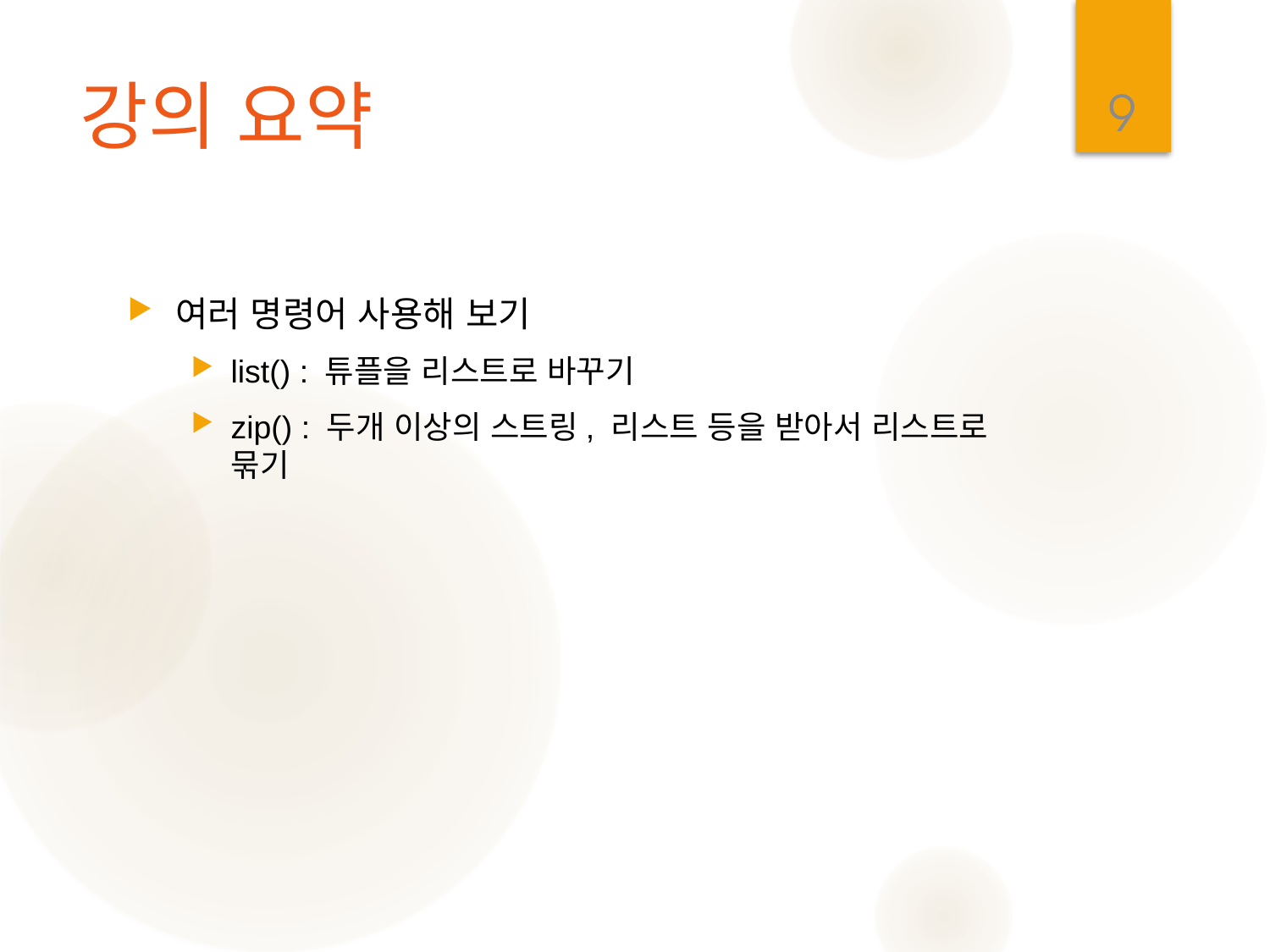

9
# 강의 요약
여러 명령어 사용해 보기
list() : 튜플을 리스트로 바꾸기
zip() : 두개 이상의 스트링, 리스트 등을 받아서 리스트로 묶기